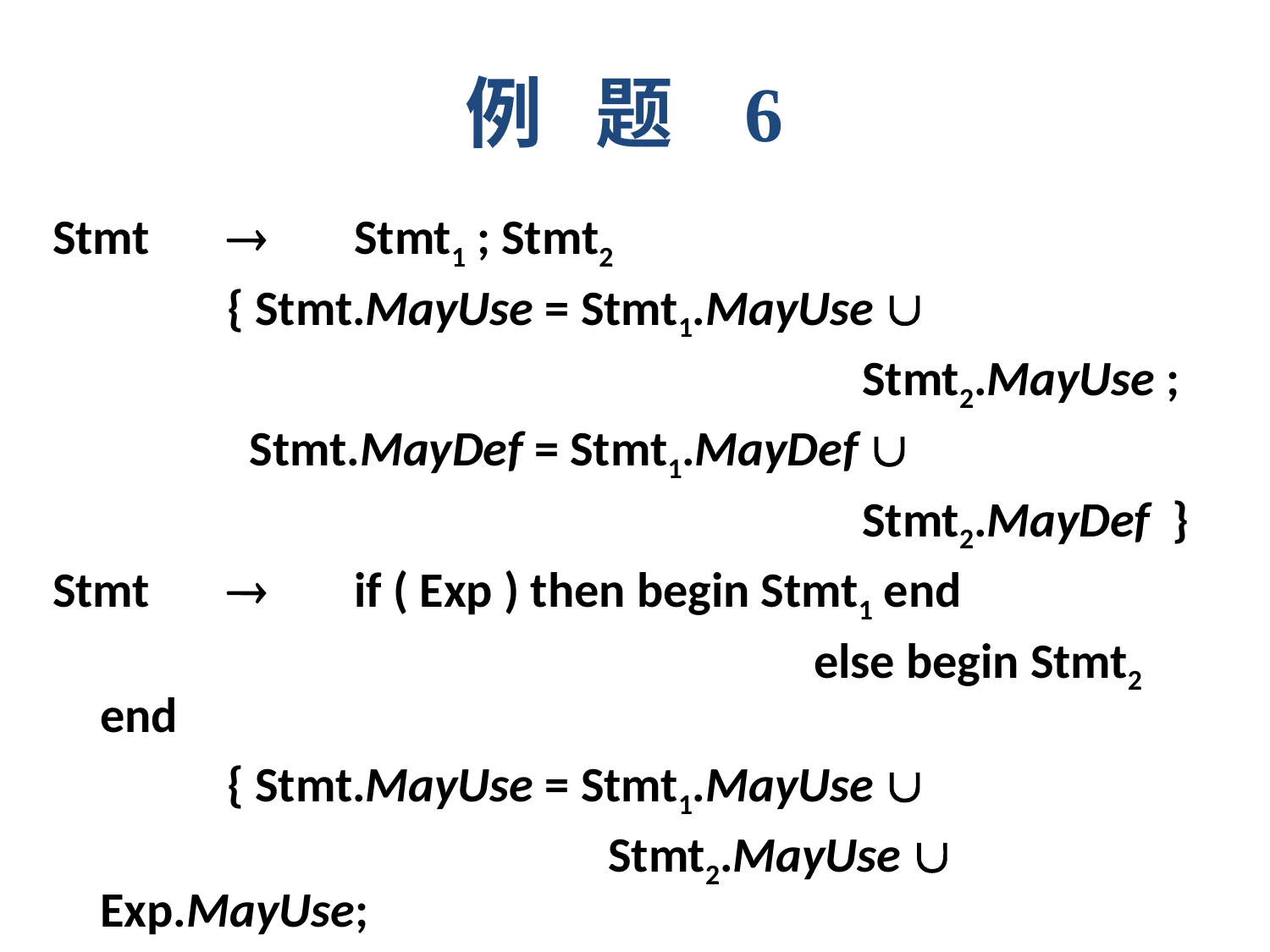

例   题   6
Stmt	→	Stmt1 ; Stmt2
		{ Stmt.MayUse = Stmt1.MayUse ∪
							Stmt2.MayUse ;
		  Stmt.MayDef = Stmt1.MayDef ∪
							Stmt2.MayDef  }
Stmt	→ 	if ( Exp ) then begin Stmt1 end
						       else begin Stmt2 end
		{ Stmt.MayUse = Stmt1.MayUse ∪
					Stmt2.MayUse ∪ Exp.MayUse;
		  Stmt.MayDef = Stmt1.MayDef ∪
							Stmt2.MayDef  }